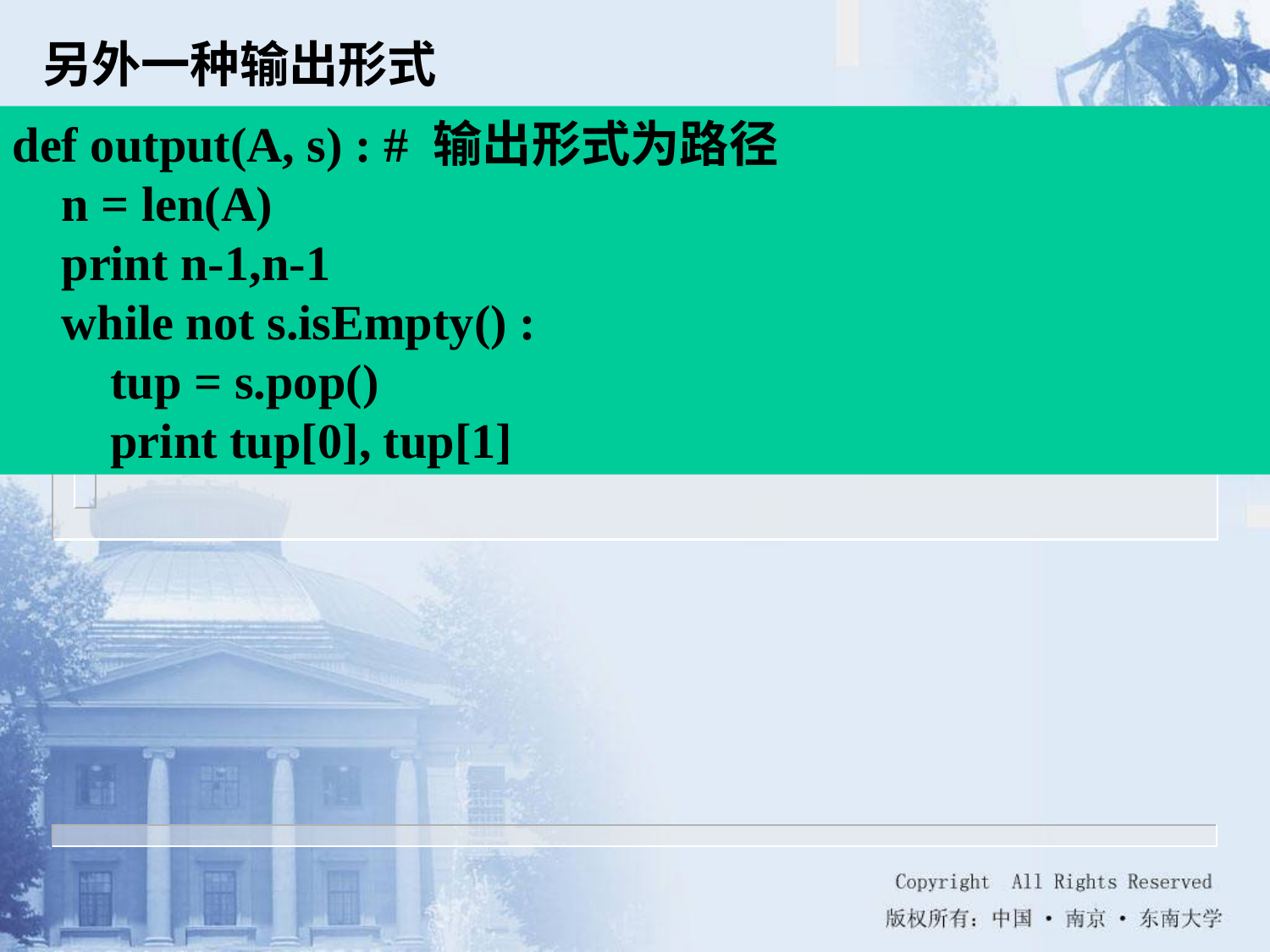

另外一种输出形式
def output(A, s) : # 输出形式为路径
    n = len(A)
    print n-1,n-1
    while not s.isEmpty() :
        tup = s.pop()
        print tup[0], tup[1]